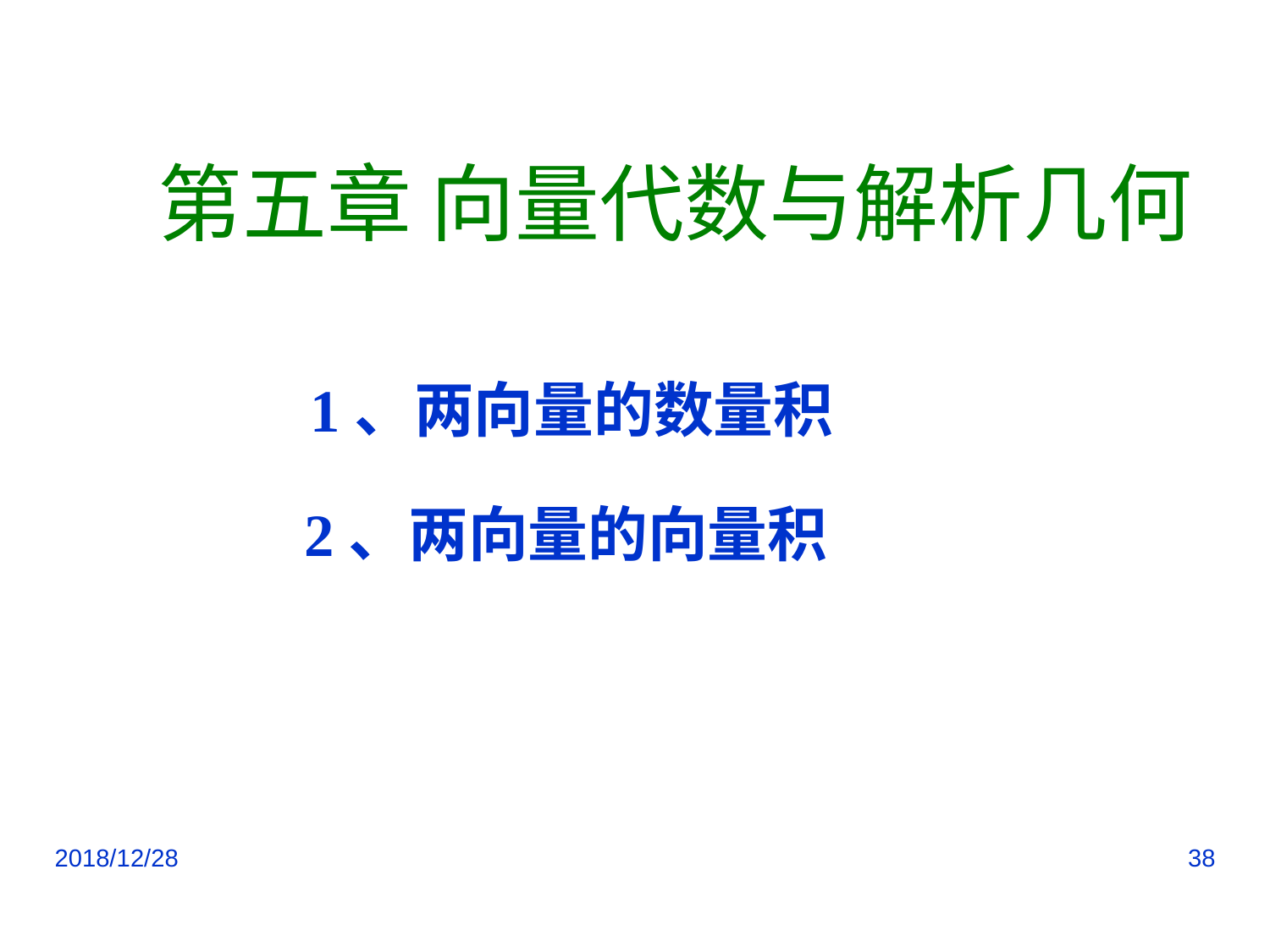

# 第五章 向量代数与解析几何
1、两向量的数量积
2、两向量的向量积
2018/12/28
38